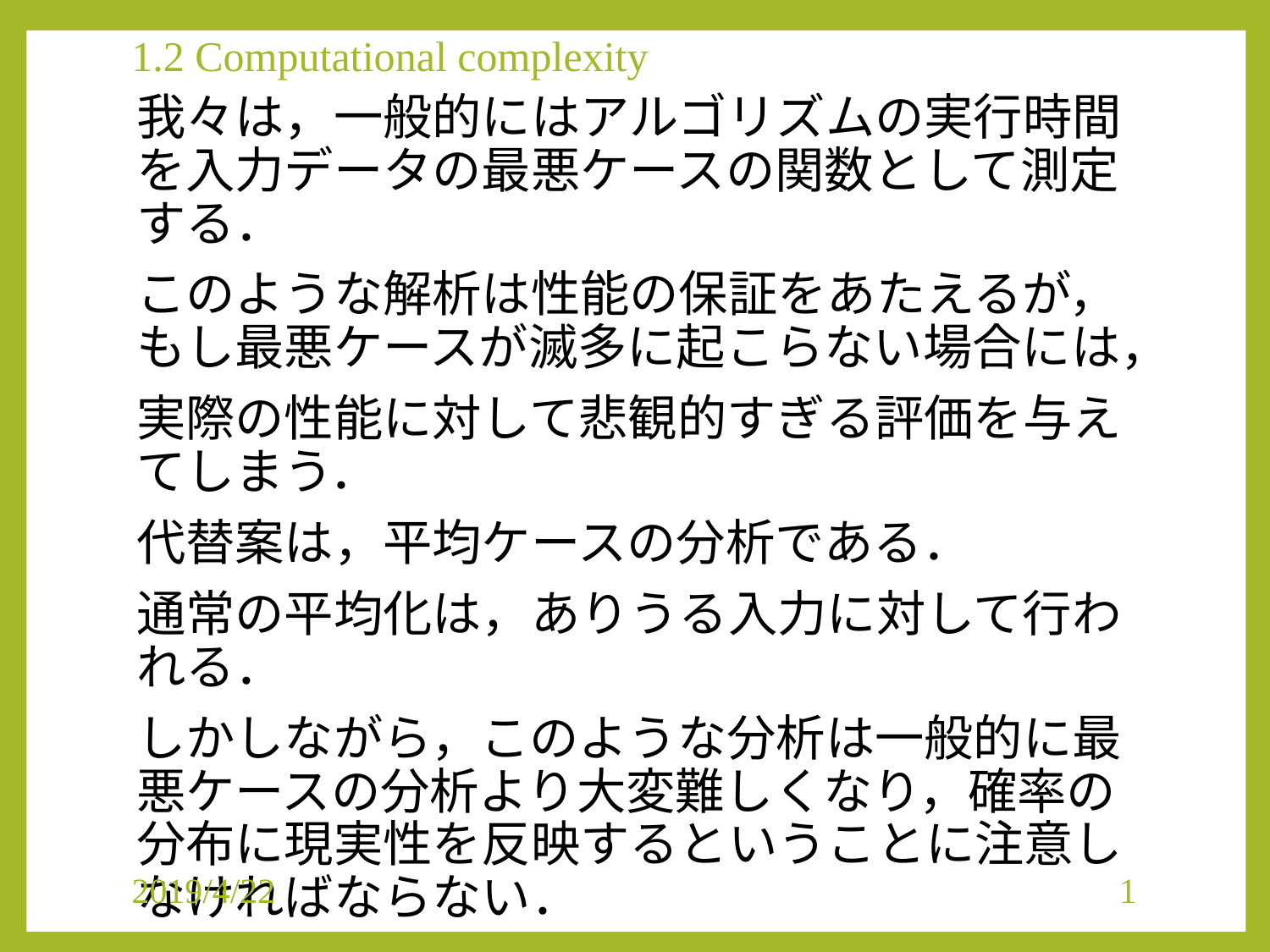

# 1.2 Computational complexity
我々は，一般的にはアルゴリズムの実行時間を入力データの最悪ケースの関数として測定する．
このような解析は性能の保証をあたえるが，もし最悪ケースが滅多に起こらない場合には，
実際の性能に対して悲観的すぎる評価を与えてしまう．
代替案は，平均ケースの分析である．
通常の平均化は，ありうる入力に対して行われる．
しかしながら，このような分析は一般的に最悪ケースの分析より大変難しくなり，確率の分布に現実性を反映するということに注意しなければならない．

2019/4/22
1